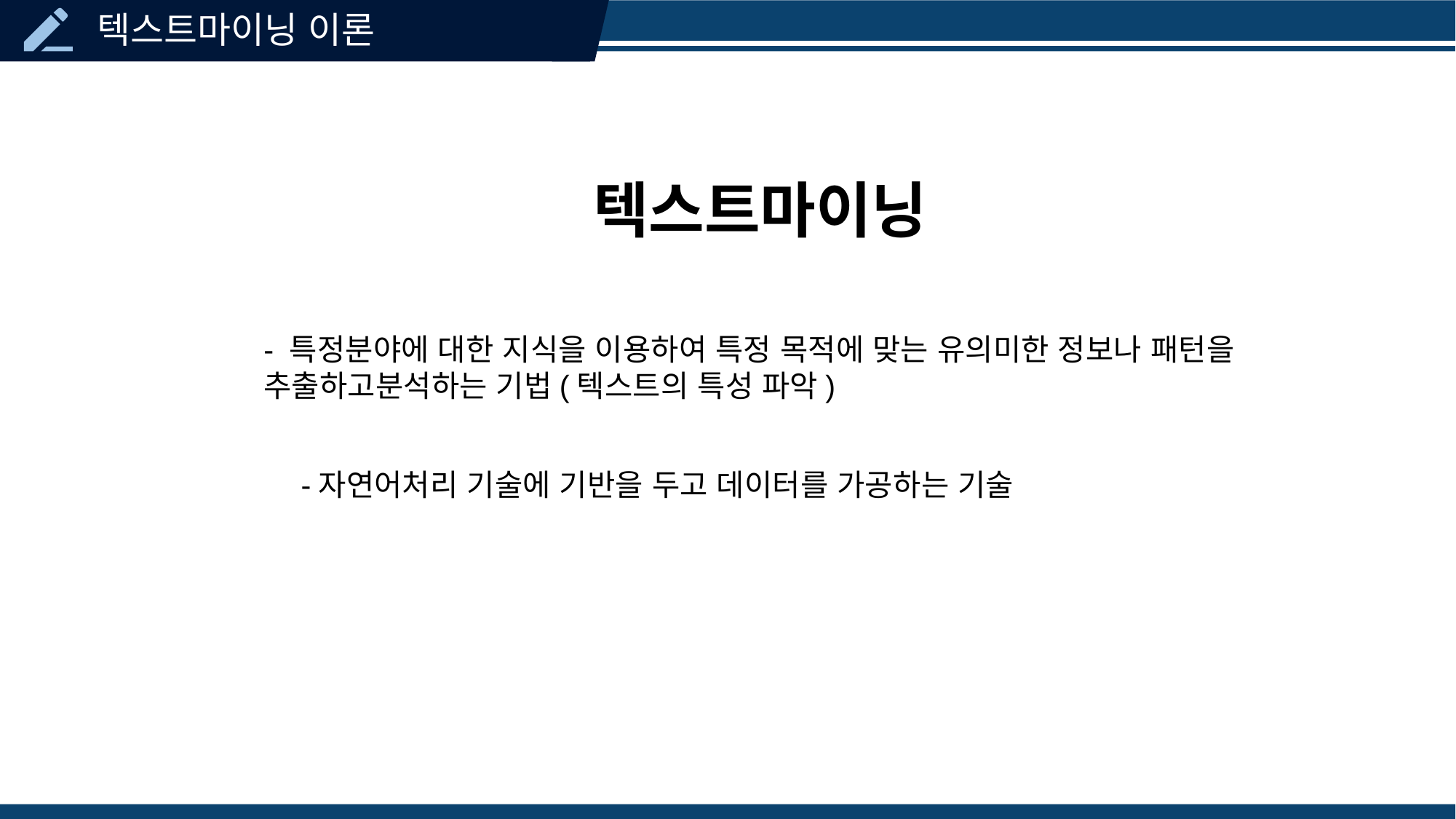

텍스트마이닝

- 특정분야에 대한 지식을 이용하여 특정 목적에 맞는 유의미한 정보나 패턴을 추출하고분석하는 기법(텍스트의 특성 파악)
-자연어처리 기술에 기반을 두고 데이터를 가공하는 기술